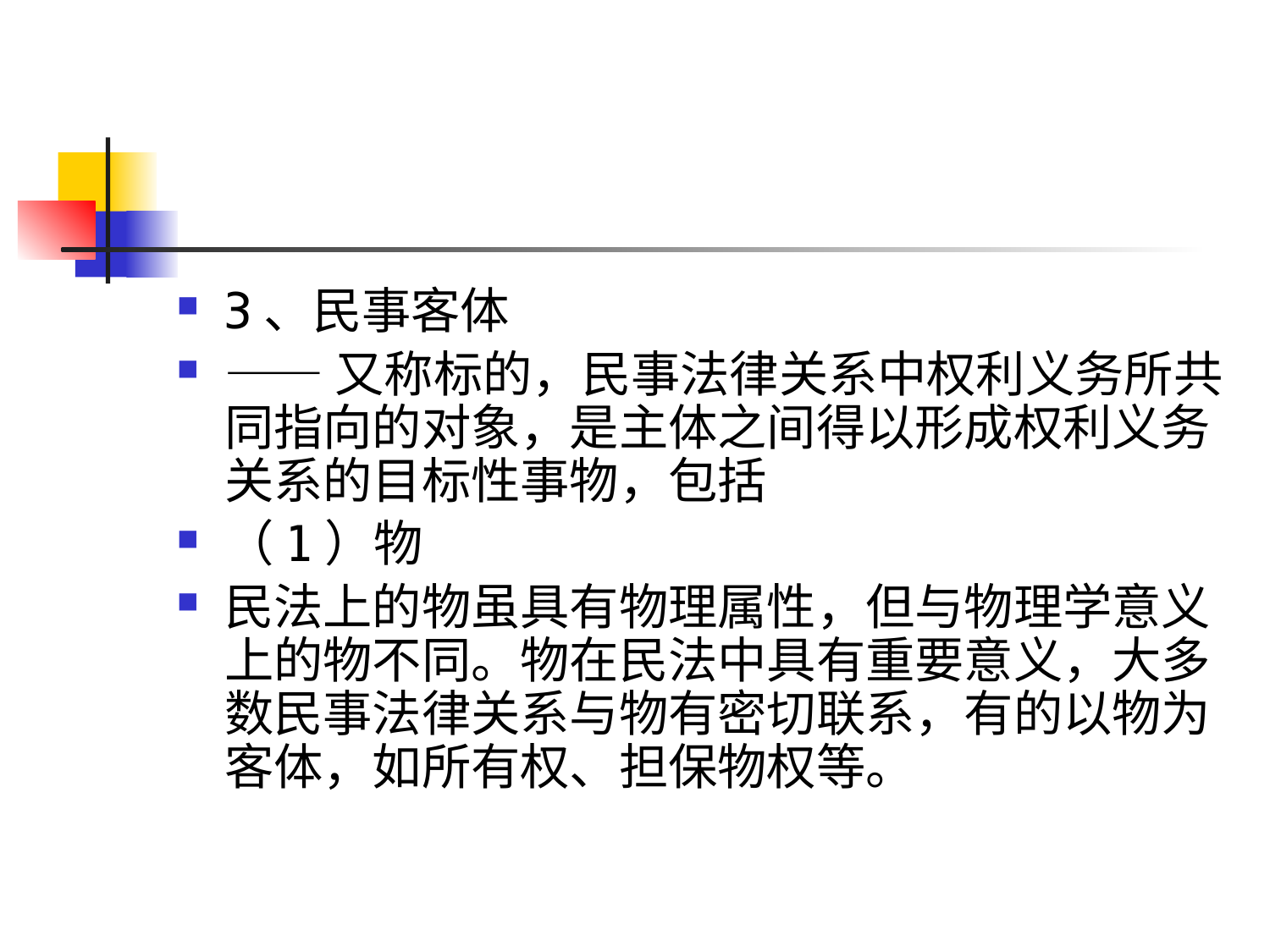

#
3、民事客体
——又称标的，民事法律关系中权利义务所共同指向的对象，是主体之间得以形成权利义务关系的目标性事物，包括
（1）物
民法上的物虽具有物理属性，但与物理学意义上的物不同。物在民法中具有重要意义，大多数民事法律关系与物有密切联系，有的以物为客体，如所有权、担保物权等。